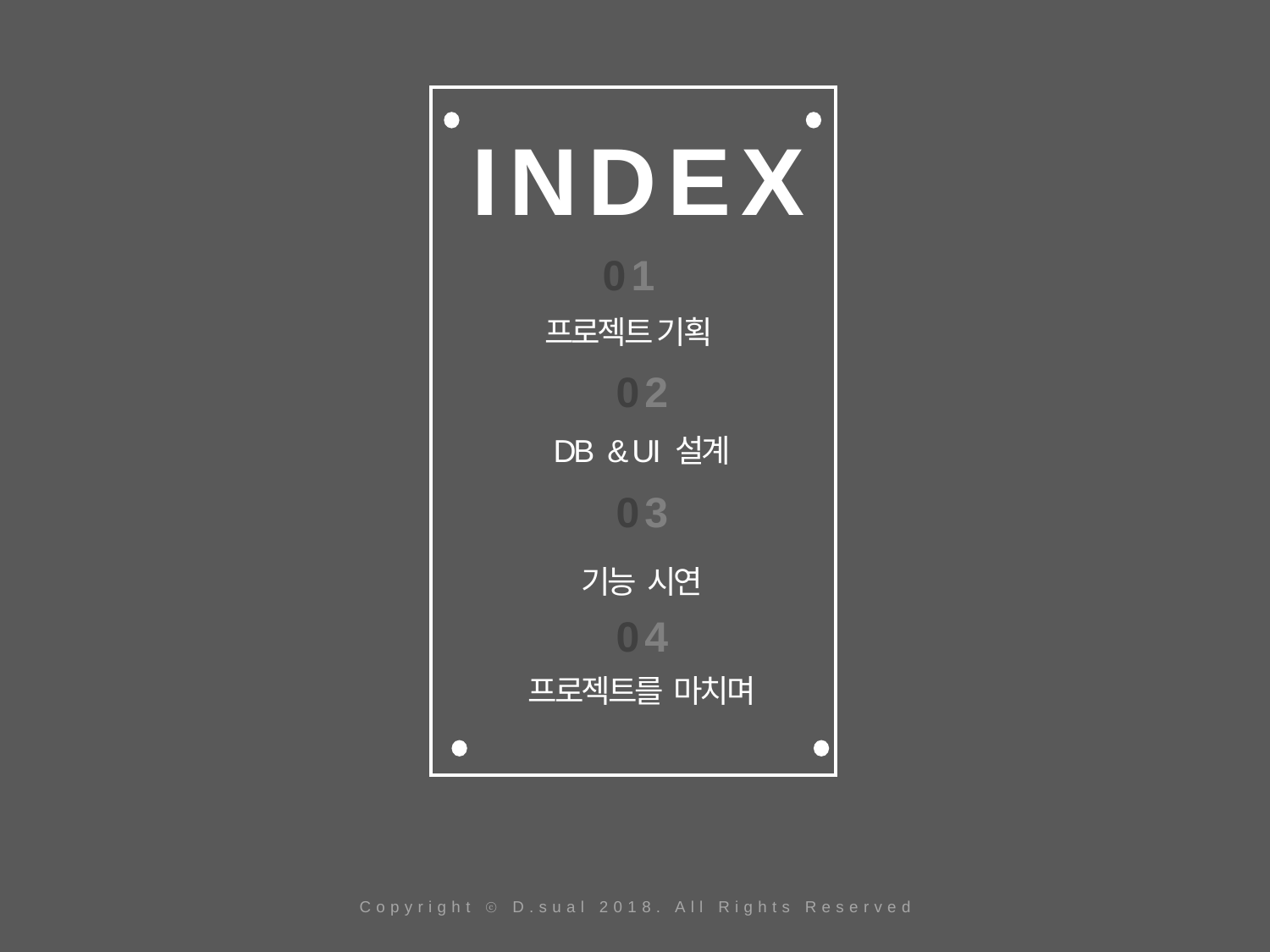

INDEX
01
프로젝트 기획
02
DB  & UI 설계
03
기능  시연
04
프로젝트를  마치며